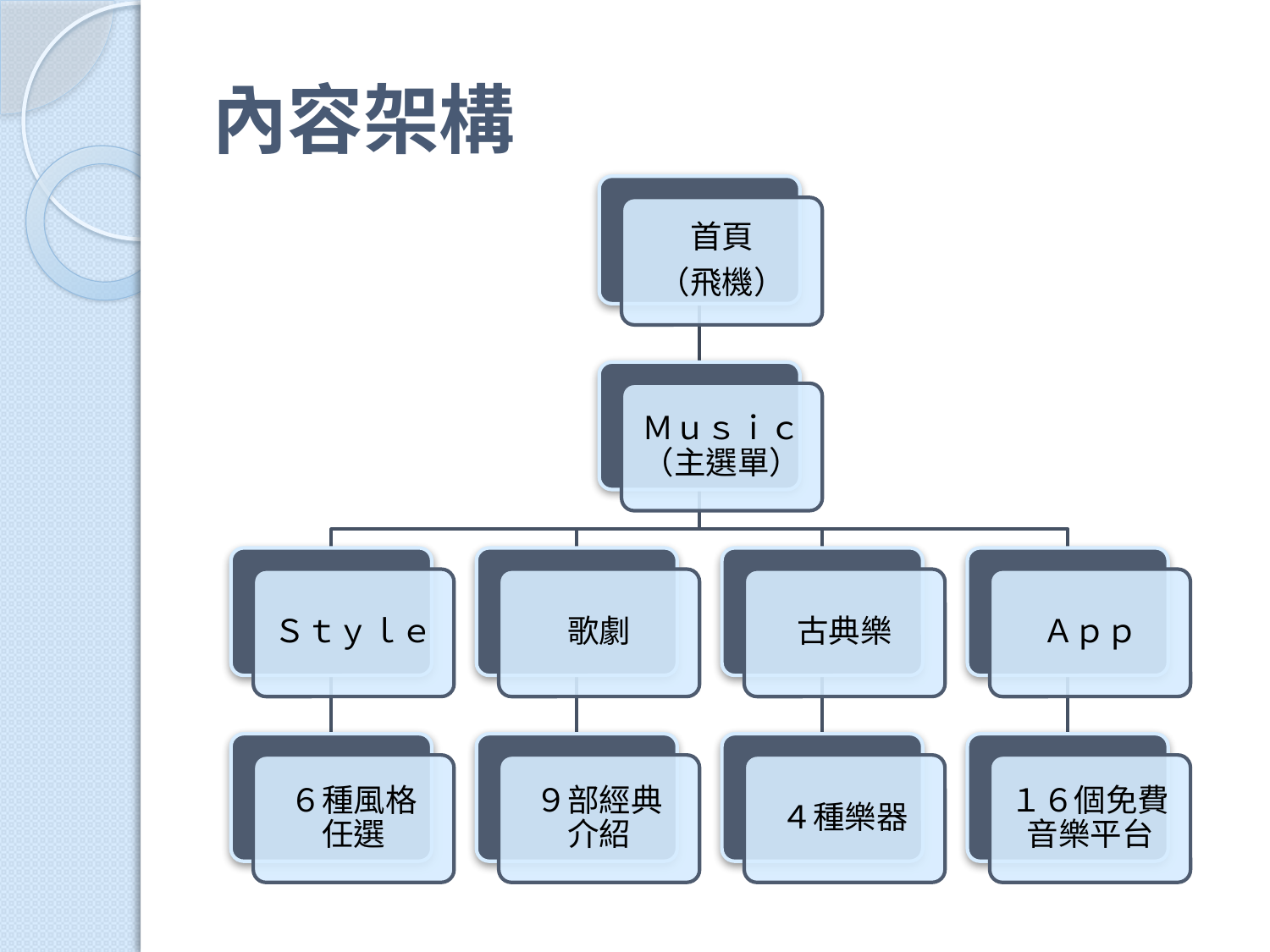

# 內容架構
首頁
（飛機）
Ｍｕｓｉｃ（主選單）
Ｓｔｙｌｅ
６種風格
任選
歌劇
９部經典
介紹
古典樂
４種樂器
Ａｐｐ
１６個免費音樂平台